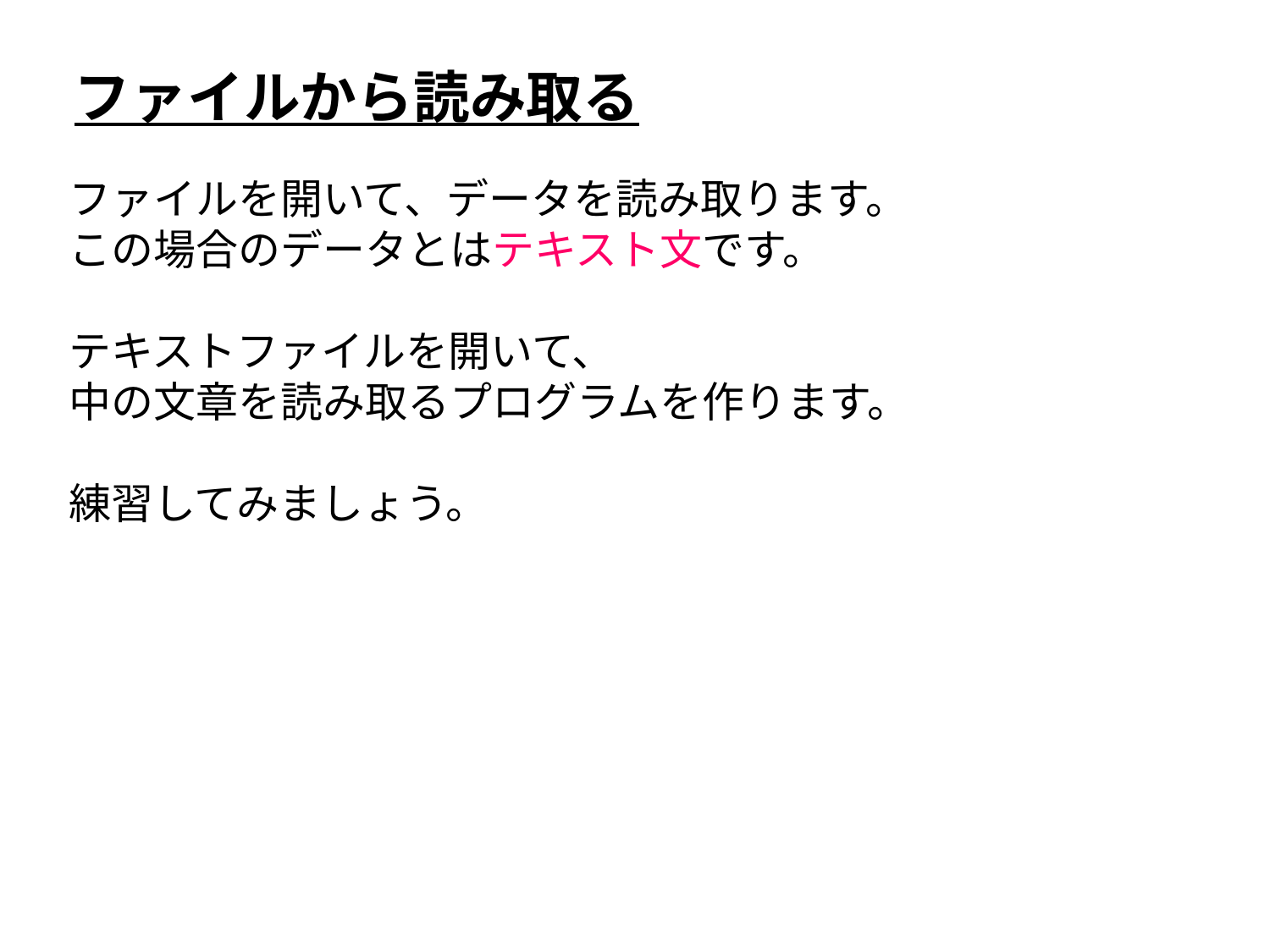

ファイルから読み取る
ファイルを開いて、データを読み取ります。
この場合のデータとはテキスト文です。

テキストファイルを開いて、
中の文章を読み取るプログラムを作ります。

練習してみましょう。